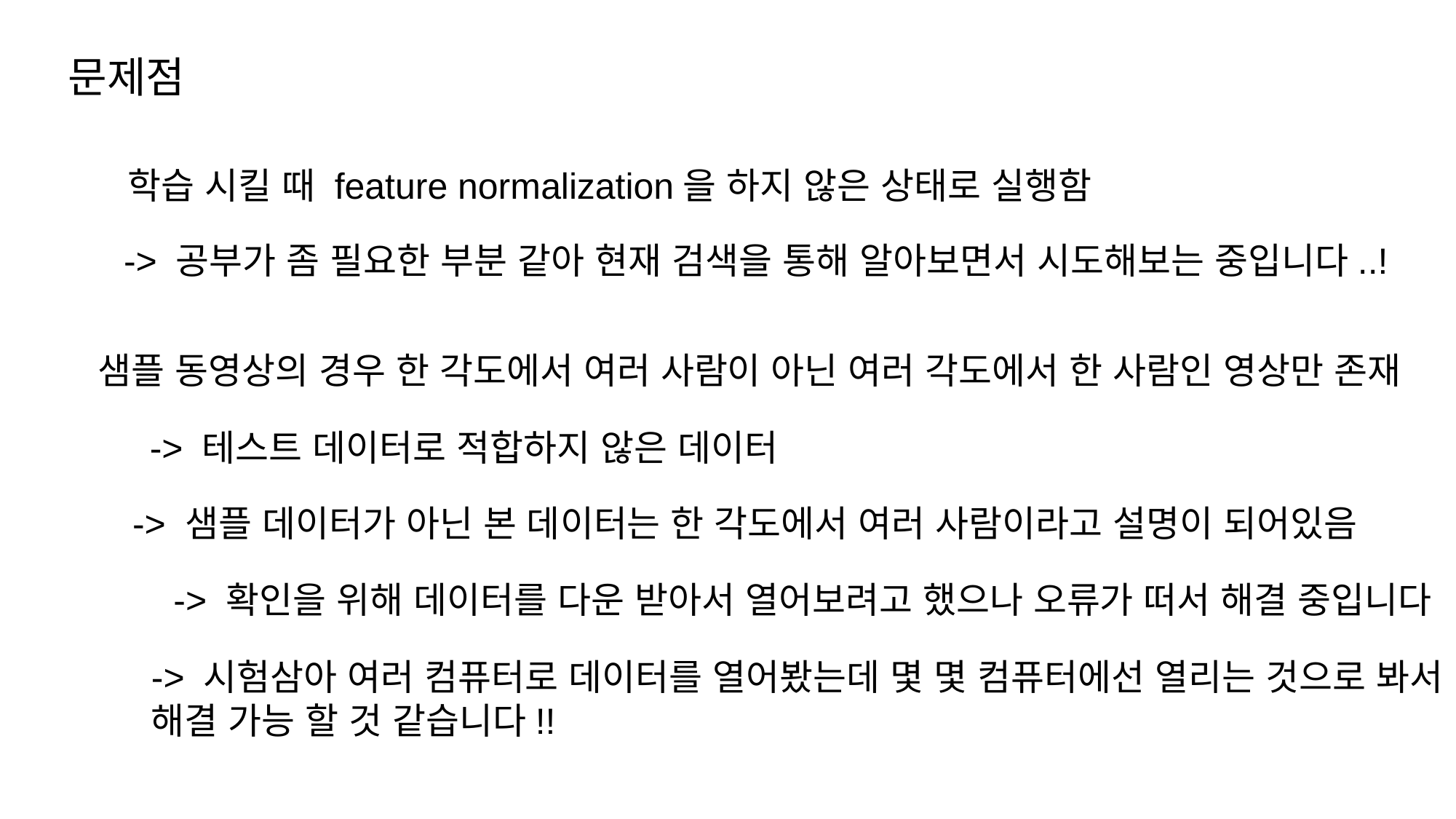

문제점
학습 시킬 때 feature normalization을 하지 않은 상태로 실행함
-> 공부가 좀 필요한 부분 같아 현재 검색을 통해 알아보면서 시도해보는 중입니다..!
샘플 동영상의 경우 한 각도에서 여러 사람이 아닌 여러 각도에서 한 사람인 영상만 존재
-> 테스트 데이터로 적합하지 않은 데이터
-> 샘플 데이터가 아닌 본 데이터는 한 각도에서 여러 사람이라고 설명이 되어있음
-> 확인을 위해 데이터를 다운 받아서 열어보려고 했으나 오류가 떠서 해결 중입니다
-> 시험삼아 여러 컴퓨터로 데이터를 열어봤는데 몇 몇 컴퓨터에선 열리는 것으로 봐서
해결 가능 할 것 같습니다!!